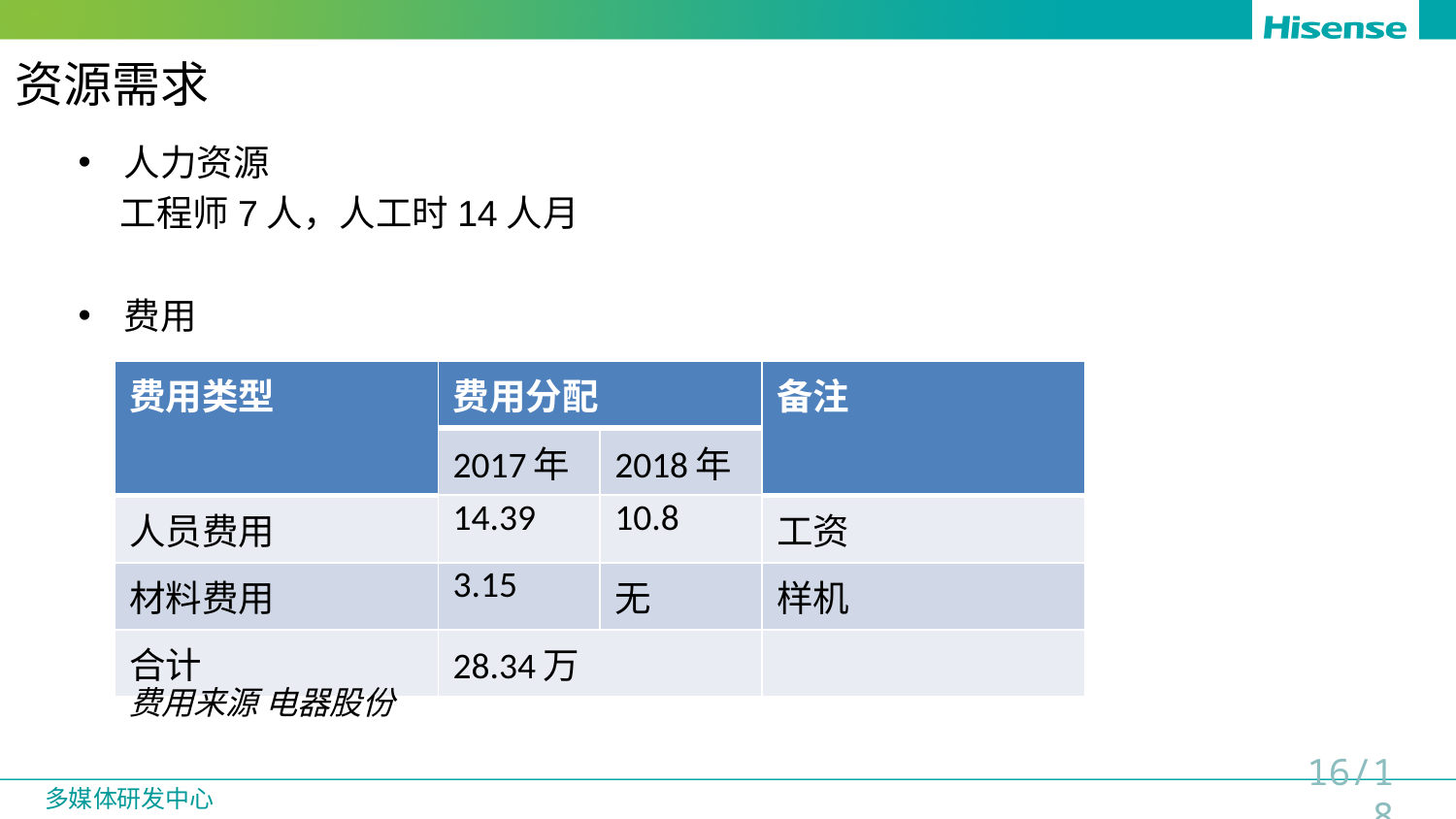

# 资源需求
人力资源
    工程师7人，人工时14人月

费用
| 费用类型 | 费用分配 |  | 备注 |
| --- | --- | --- | --- |
|  | 2017年 | 2018年 |  |
| 人员费用 | 14.39 | 10.8 | 工资 |
| 材料费用 | 3.15 | 无 | 样机 |
| 合计 | 28.34万 |  |  |
费用来源 电器股份
16/18
多媒体研发中心